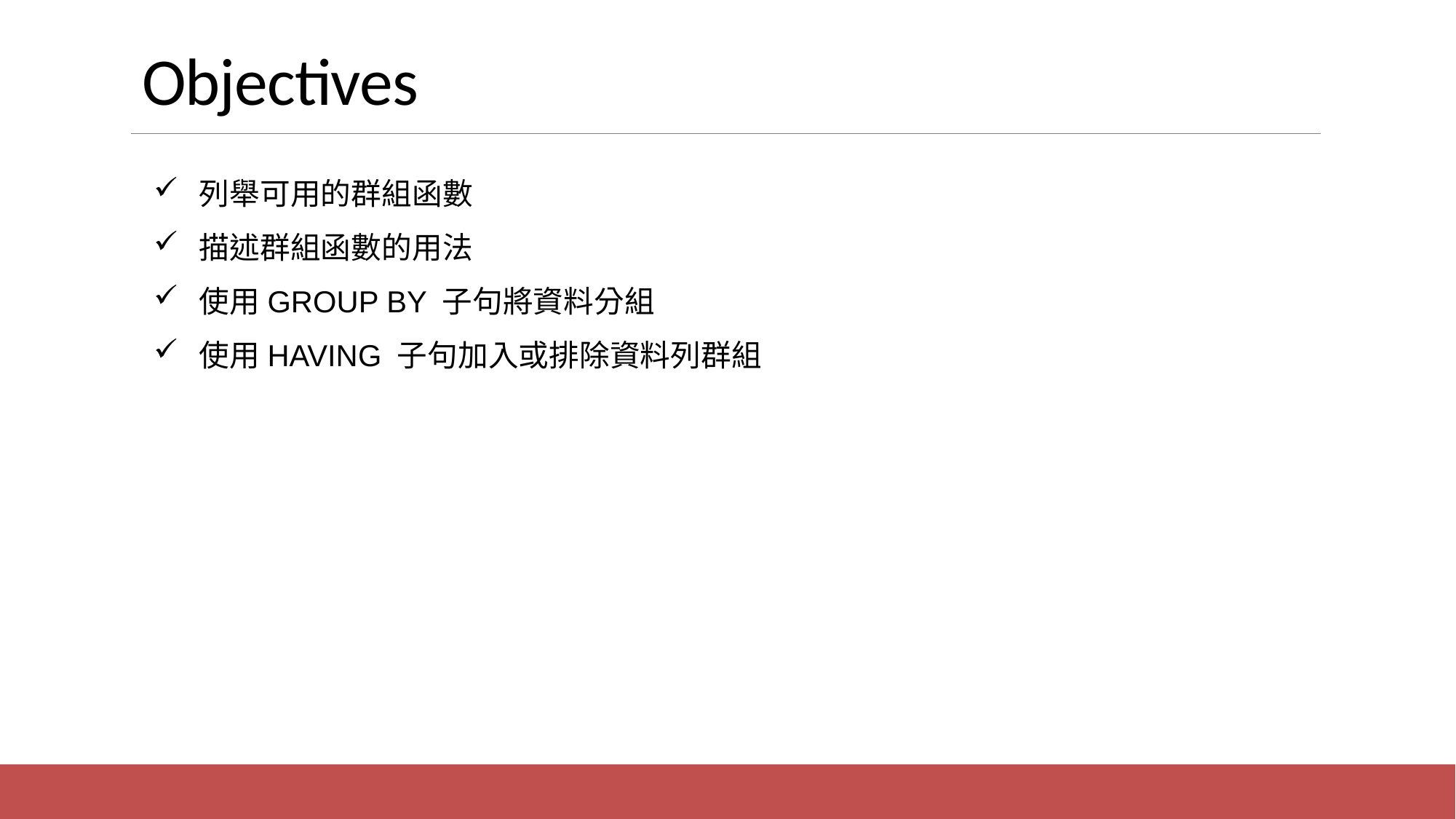

# Objectives
  列舉可用的群組函數
  描述群組函數的用法
  使用GROUP BY 子句將資料分組
  使用HAVING 子句加入或排除資料列群組